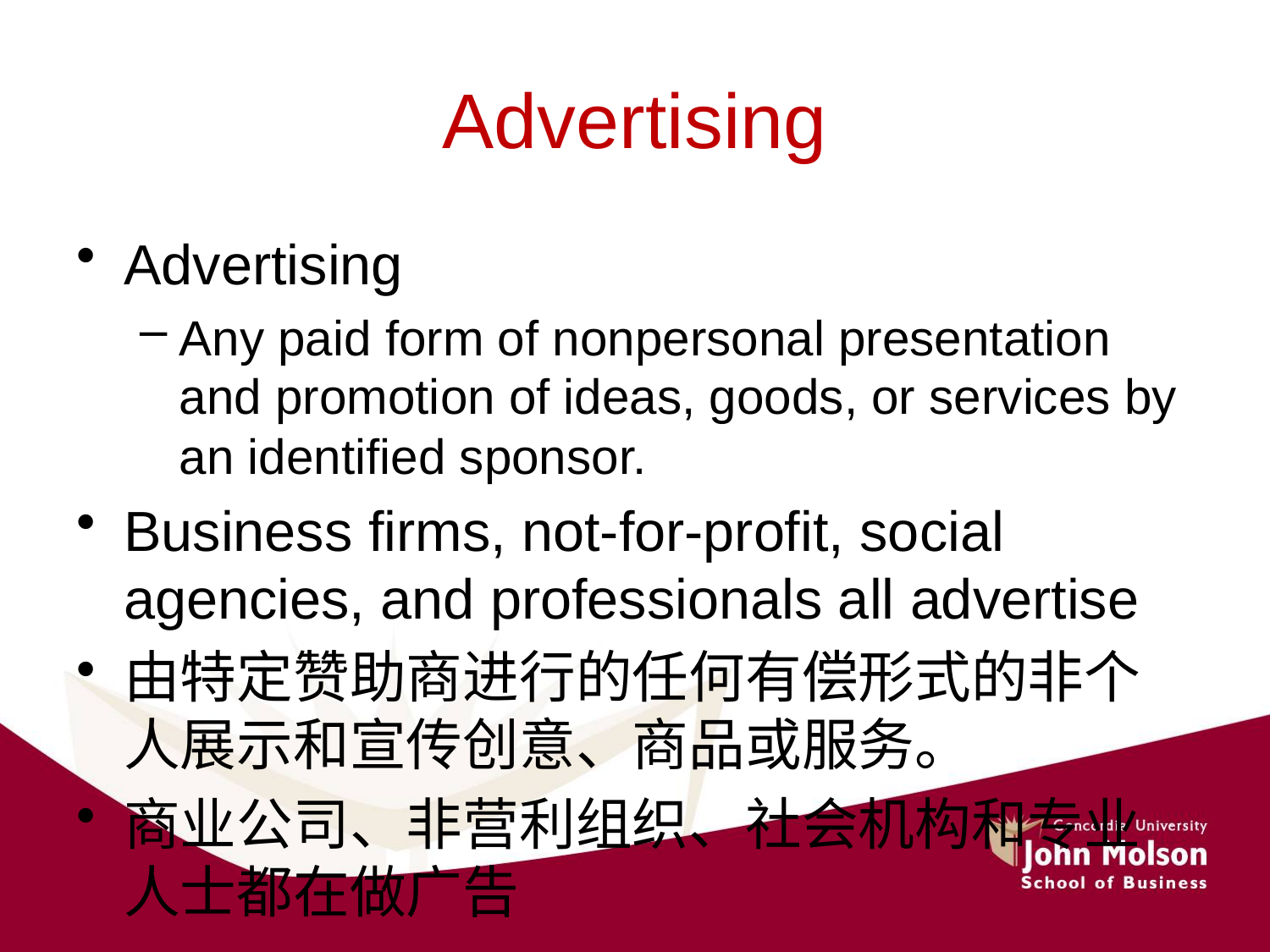

# Advertising
Advertising
Any paid form of nonpersonal presentation and promotion of ideas, goods, or services by an identified sponsor.
Business firms, not-for-profit, social agencies, and professionals all advertise
由特定赞助商进行的任何有偿形式的非个人展示和宣传创意、商品或服务。
商业公司、非营利组织、社会机构和专业人士都在做广告